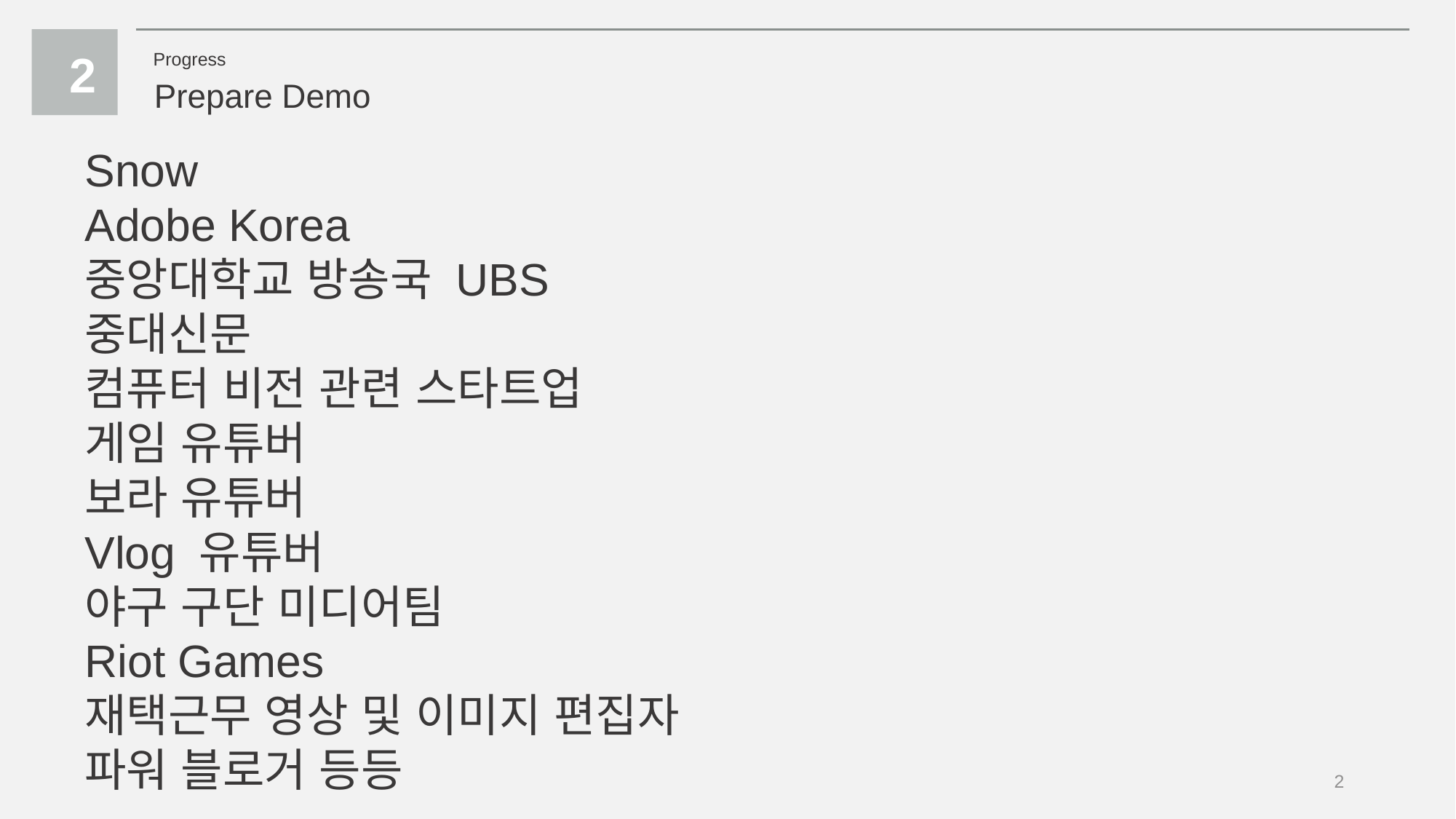

2
Progress
Prepare Demo
Snow
Adobe Korea
중앙대학교 방송국 UBS
중대신문
컴퓨터 비전 관련 스타트업
게임 유튜버
보라 유튜버
Vlog 유튜버
야구 구단 미디어팀
Riot Games
재택근무 영상 및 이미지 편집자
파워 블로거 등등
2